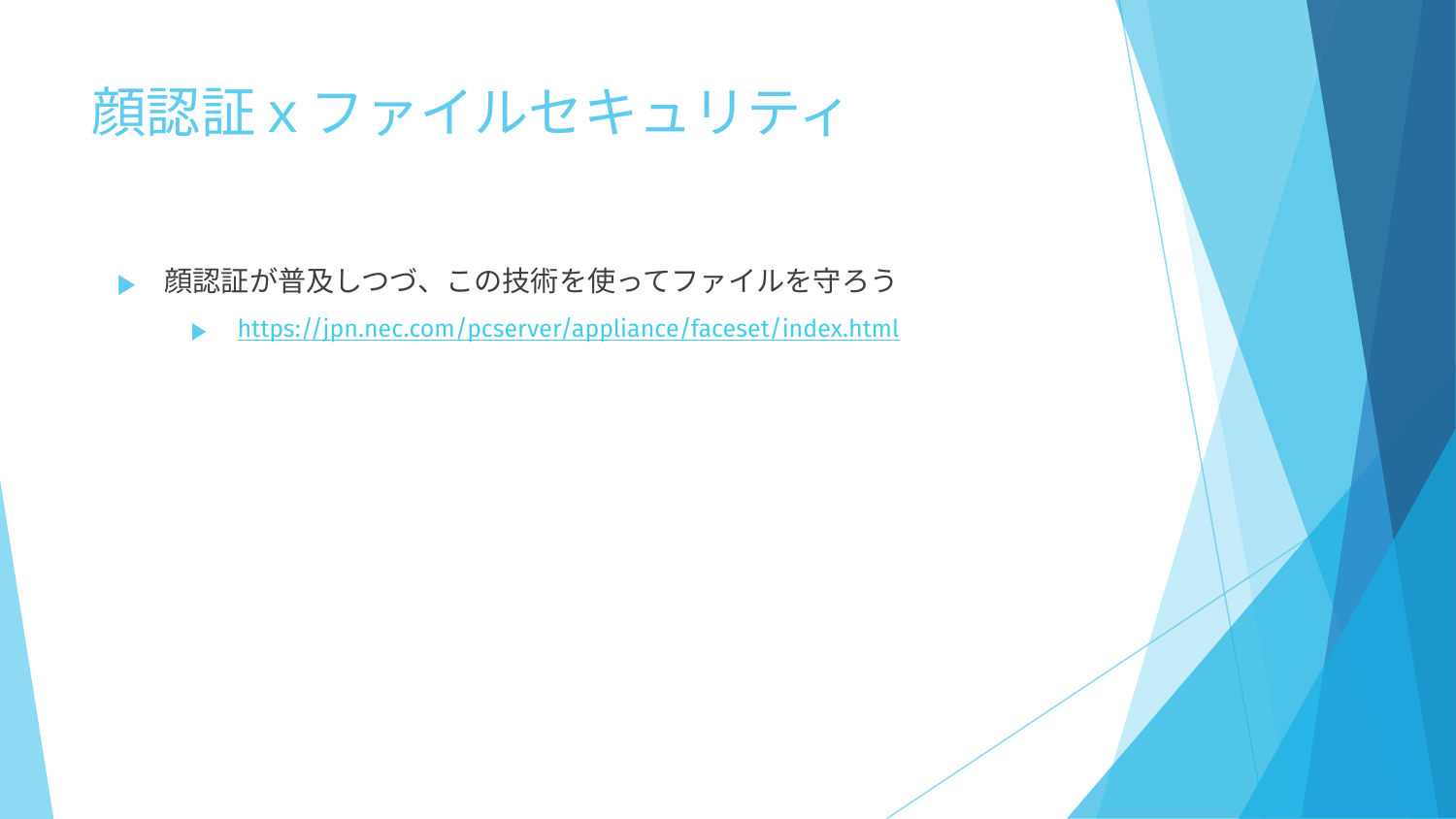

# 顔認証ｘファイルセキュリティ
顔認証が普及しつづ、この技術を使ってファイルを守ろう
https://jpn.nec.com/pcserver/appliance/faceset/index.html